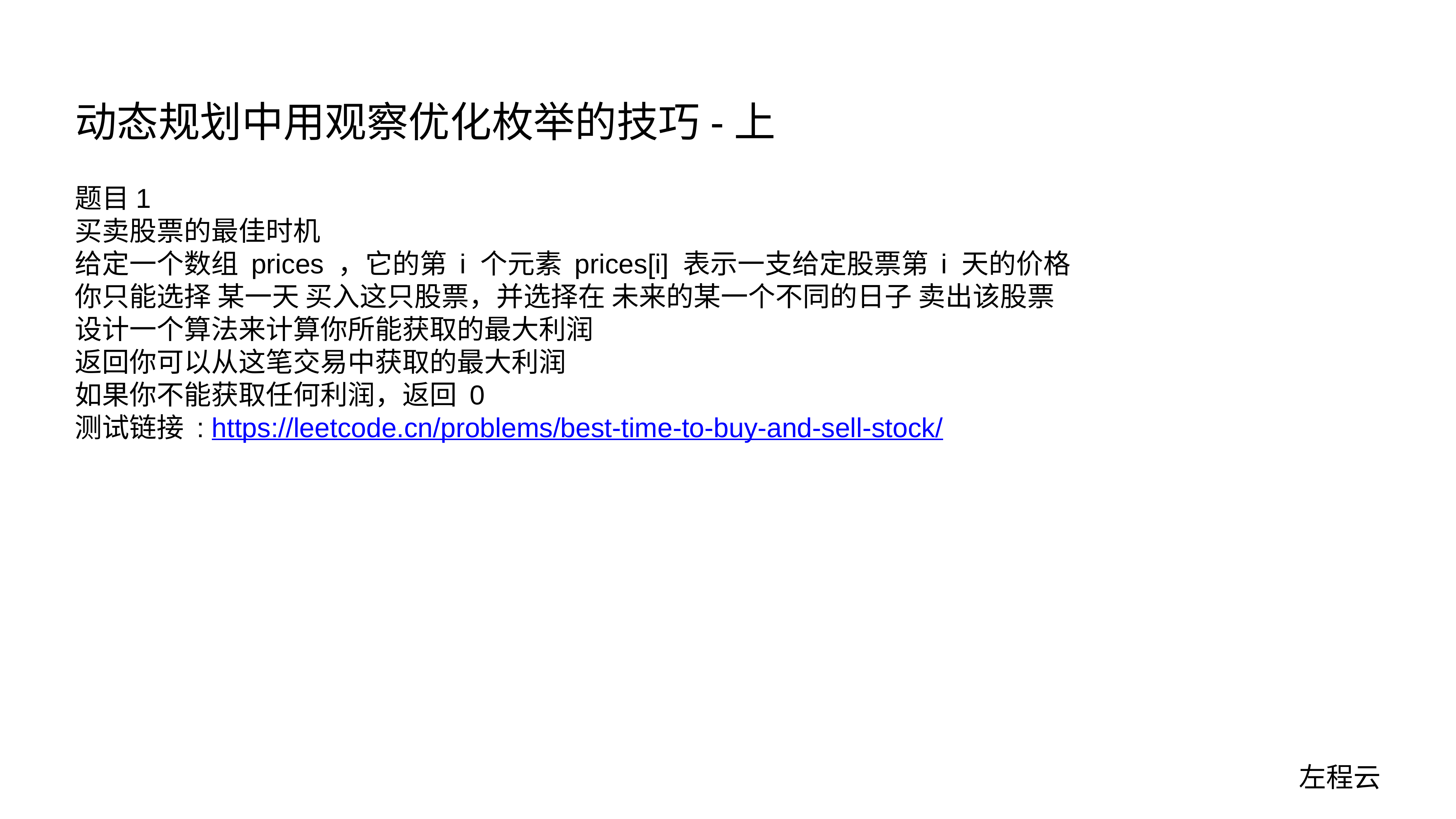

# 动态规划中用观察优化枚举的技巧-上
题目1
买卖股票的最佳时机
给定一个数组 prices ，它的第 i 个元素 prices[i] 表示一支给定股票第 i 天的价格
你只能选择 某一天 买入这只股票，并选择在 未来的某一个不同的日子 卖出该股票
设计一个算法来计算你所能获取的最大利润
返回你可以从这笔交易中获取的最大利润
如果你不能获取任何利润，返回 0
测试链接 : https://leetcode.cn/problems/best-time-to-buy-and-sell-stock/
左程云